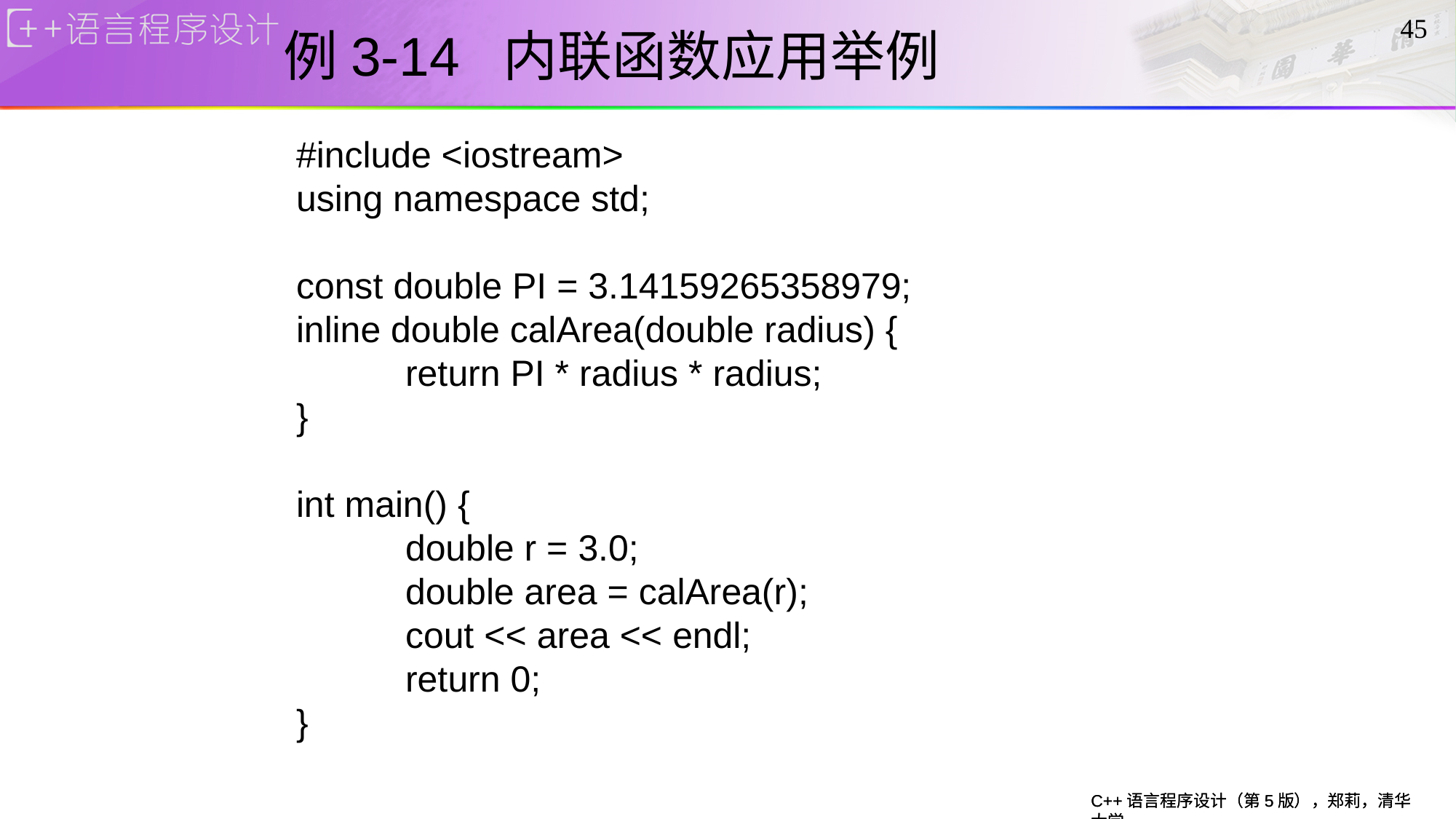

# 例3-14  内联函数应用举例
45
#include <iostream>
using namespace std;

const double PI = 3.14159265358979;
inline double calArea(double radius) {
	return PI * radius * radius;
}

int main() {
	double r = 3.0;
	double area = calArea(r);
	cout << area << endl;
	return 0;
}